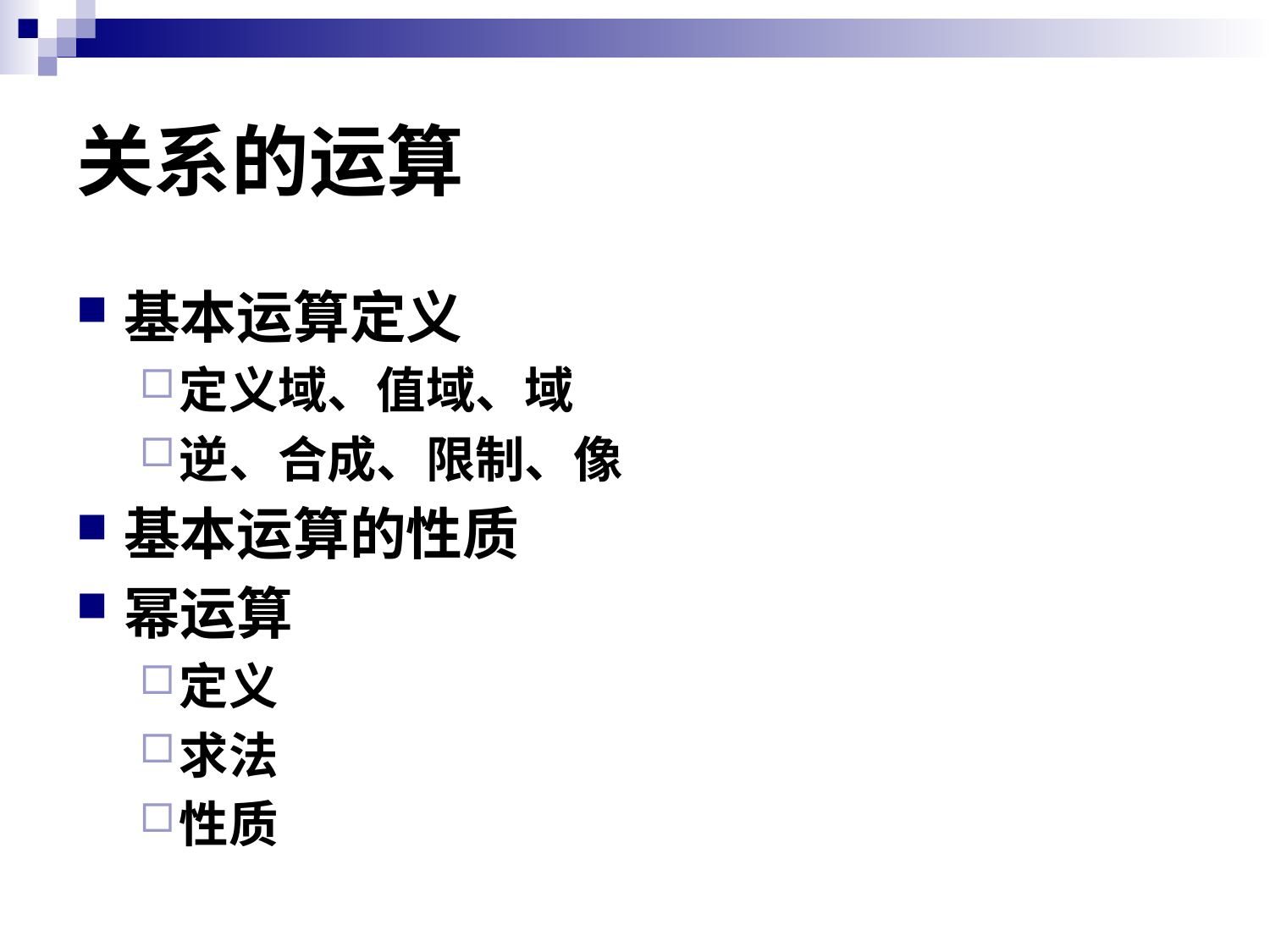

# 关系的运算
基本运算定义
定义域、值域、域
逆、合成、限制、像
基本运算的性质
幂运算
定义
求法
性质
17